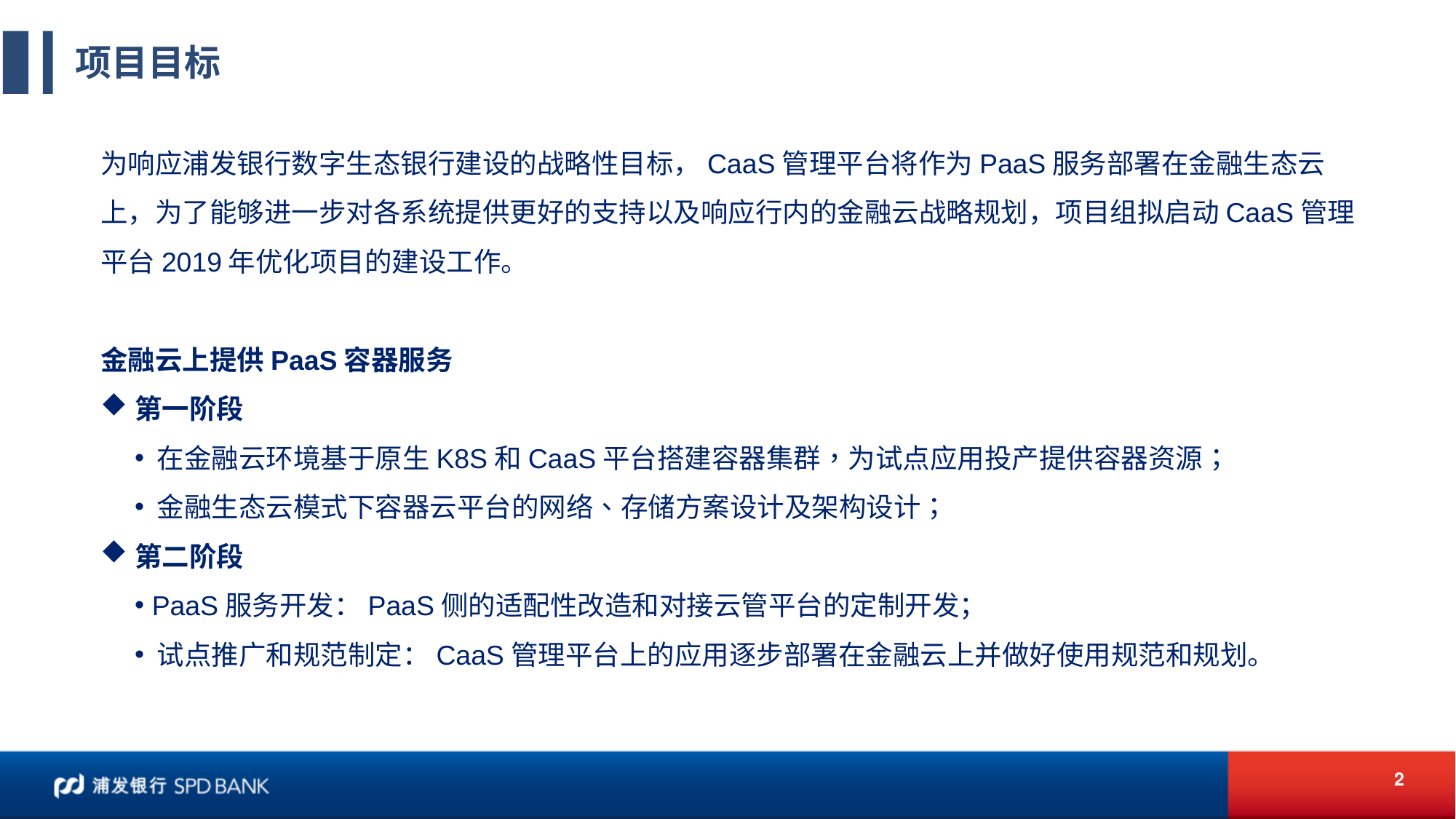

# 项目目标
为响应浦发银行数字生态银行建设的战略性目标，CaaS管理平台将作为PaaS服务部署在金融生态云上，为了能够进一步对各系统提供更好的支持以及响应行内的金融云战略规划，项目组拟启动CaaS管理平台2019年优化项目的建设工作。

金融云上提供PaaS容器服务
第一阶段
 在金融云环境基于原生K8S和CaaS平台搭建容器集群，为试点应用投产提供容器资源；
 金融生态云模式下容器云平台的网络、存储方案设计及架构设计；
第二阶段
 PaaS服务开发：PaaS侧的适配性改造和对接云管平台的定制开发；
 试点推广和规范制定：CaaS管理平台上的应用逐步部署在金融云上并做好使用规范和规划。
2